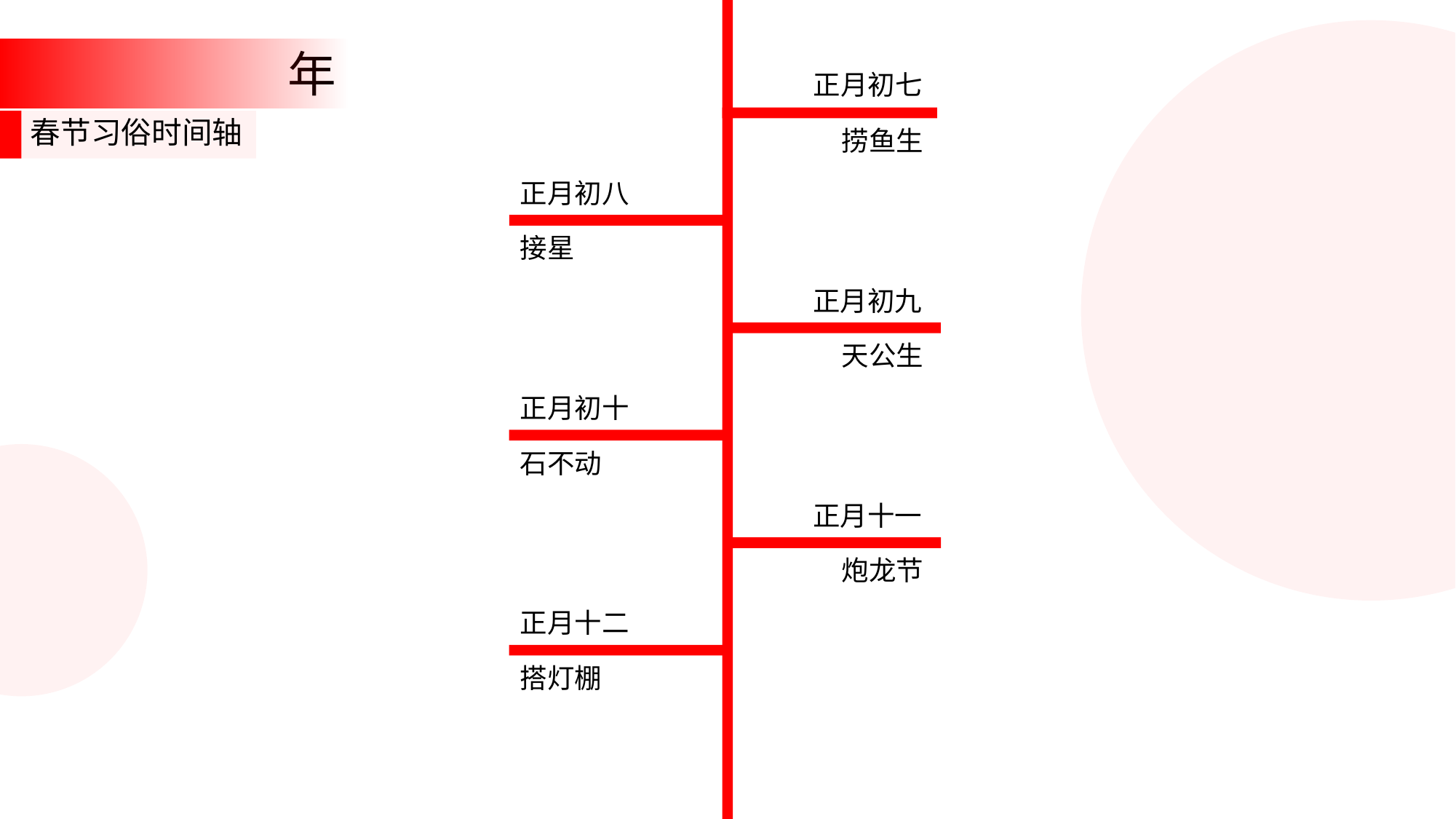

年

春节习俗时间轴

正月初七

捞鱼生
正月初八

接星
正月初九

天公生
正月初十

石不动

正月十一

炮龙节
正月十二

搭灯棚